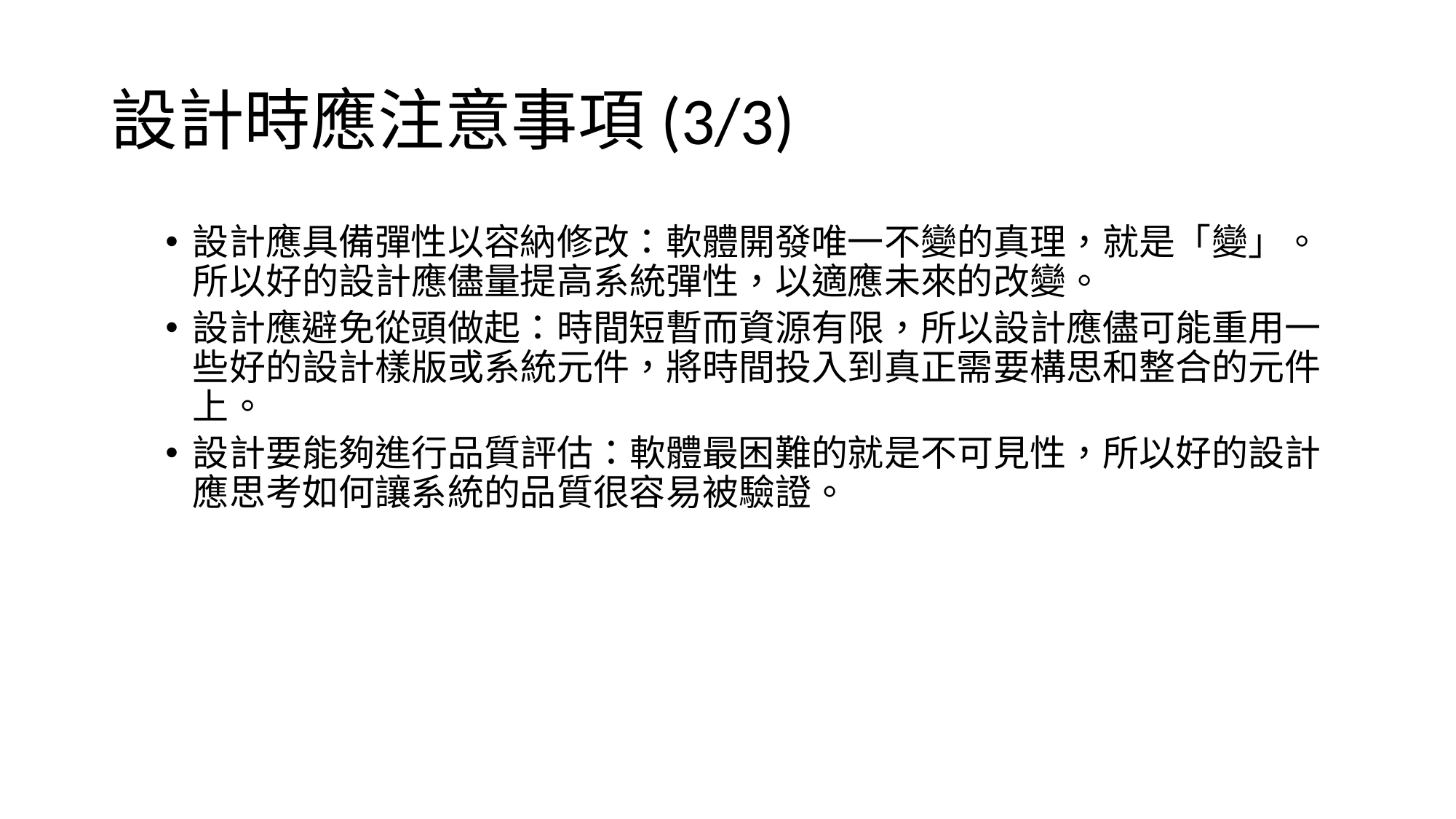

設計時應注意事項(3/3)
設計應具備彈性以容納修改：軟體開發唯一不變的真理，就是「變」。所以好的設計應儘量提高系統彈性，以適應未來的改變。
設計應避免從頭做起：時間短暫而資源有限，所以設計應儘可能重用一些好的設計樣版或系統元件，將時間投入到真正需要構思和整合的元件上。
設計要能夠進行品質評估：軟體最困難的就是不可見性，所以好的設計應思考如何讓系統的品質很容易被驗證。